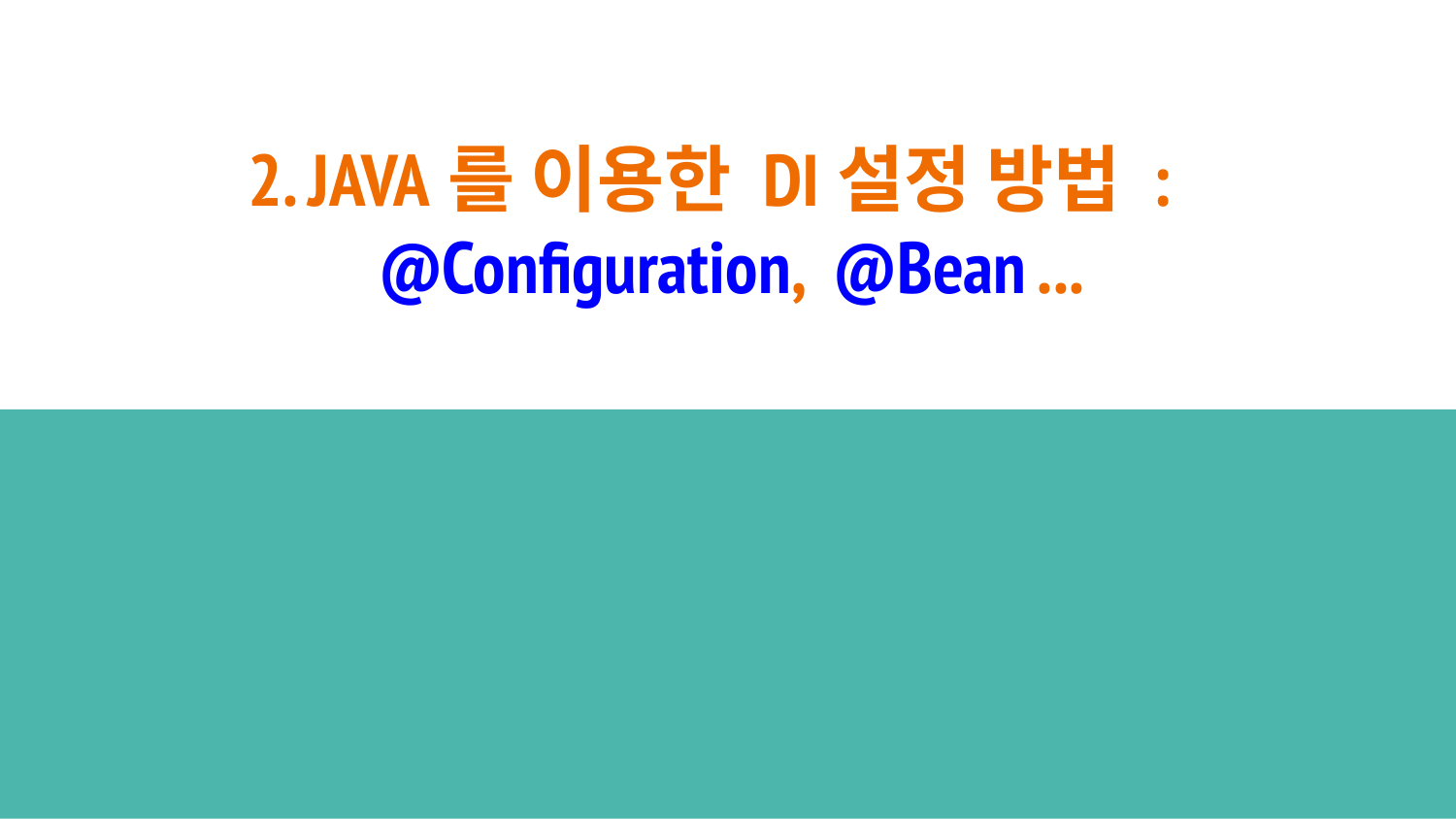

# 2. JAVA를 이용한 DI설정 방법 :    @Configuration,  @Bean ...